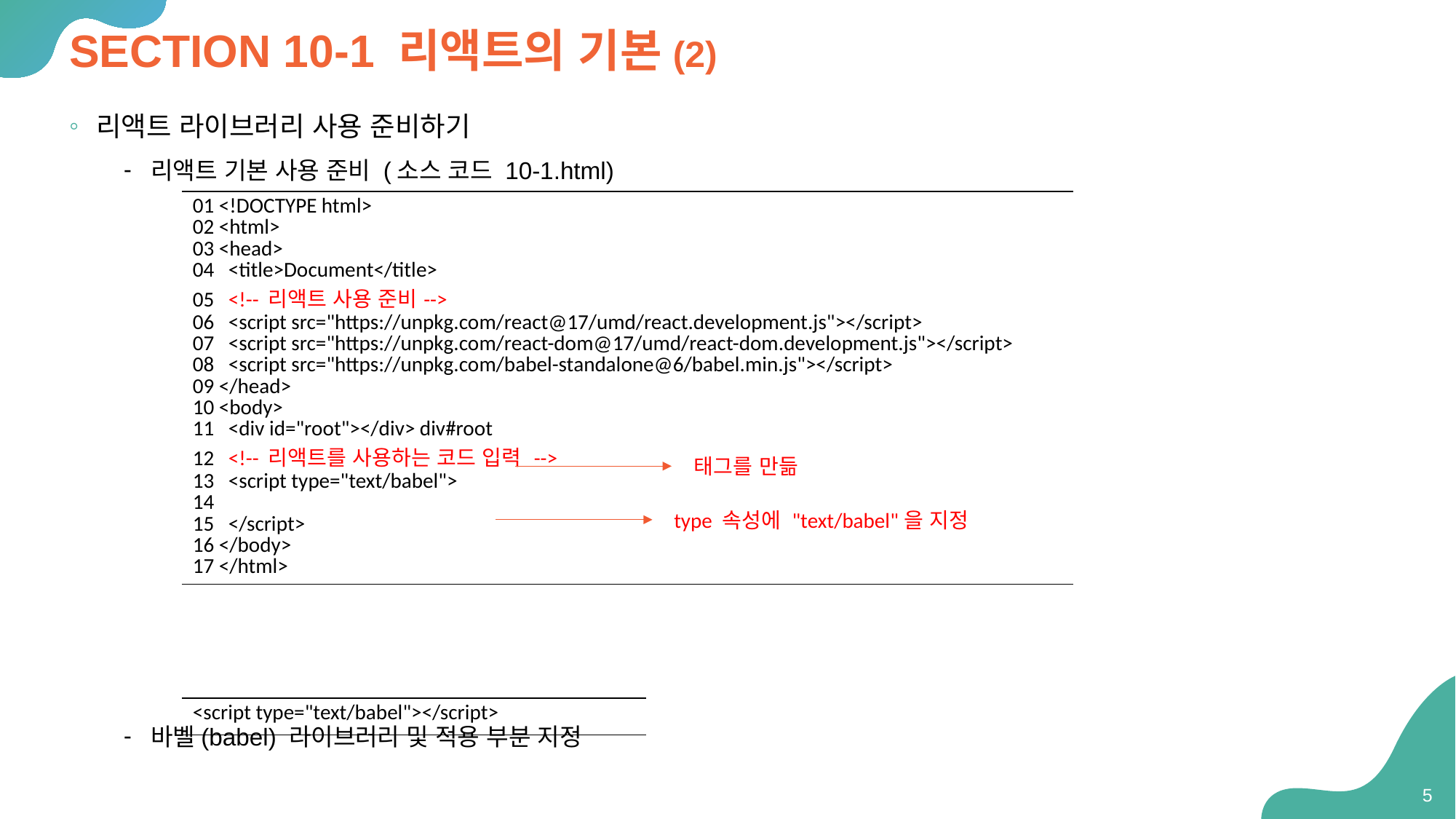

# SECTION 10-1 리액트의 기본(2)
리액트 라이브러리 사용 준비하기
리액트 기본 사용 준비 (소스 코드 10-1.html)

바벨(babel) 라이브러리 및 적용 부분 지정
| 01 <!DOCTYPE html> 02 <html> 03 <head> 04 <title>Document</title> 05 <!-- 리액트 사용 준비--> 06 <script src="https://unpkg.com/react@17/umd/react.development.js"></script> 07 <script src="https://unpkg.com/react-dom@17/umd/react-dom.development.js"></script> 08 <script src="https://unpkg.com/babel-standalone@6/babel.min.js"></script> 09 </head> 10 <body> 11 <div id="root"></div> div#root 12 <!-- 리액트를 사용하는 코드 입력 --> 13 <script type="text/babel"> 14 15 </script> 16 </body> 17 </html> |
| --- |
태그를 만듦
type 속성에 "text/babel"을 지정
| <script type="text/babel"></script> |
| --- |
5